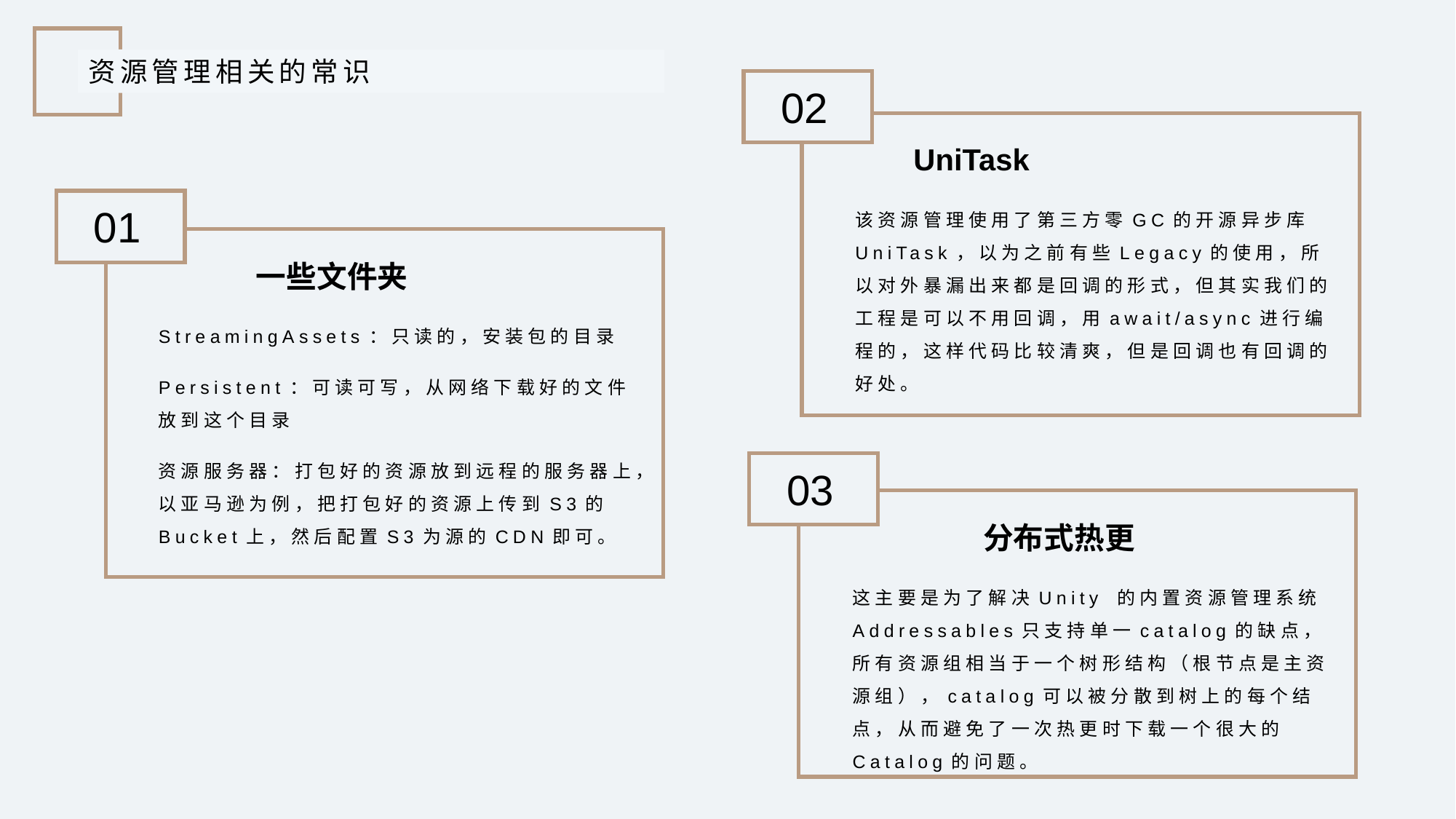

资源管理相关的常识

02

UniTask

该资源管理使用了第三方零GC的开源异步库UniTask，以为之前有些Legacy的使用，所以对外暴漏出来都是回调的形式，但其实我们的工程是可以不用回调，用await/async进行编程的，这样代码比较清爽，但是回调也有回调的好处。
01

一些文件夹
StreamingAssets：只读的，安装包的目录
Persistent：可读可写，从网络下载好的文件放到这个目录
资源服务器：打包好的资源放到远程的服务器上，以亚马逊为例，把打包好的资源上传到S3的Bucket上，然后配置S3为源的CDN即可。

03

分布式热更
这主要是为了解决Unity 的内置资源管理系统Addressables只支持单一catalog的缺点，所有资源组相当于一个树形结构（根节点是主资源组），catalog可以被分散到树上的每个结点，从而避免了一次热更时下载一个很大的Catalog的问题。